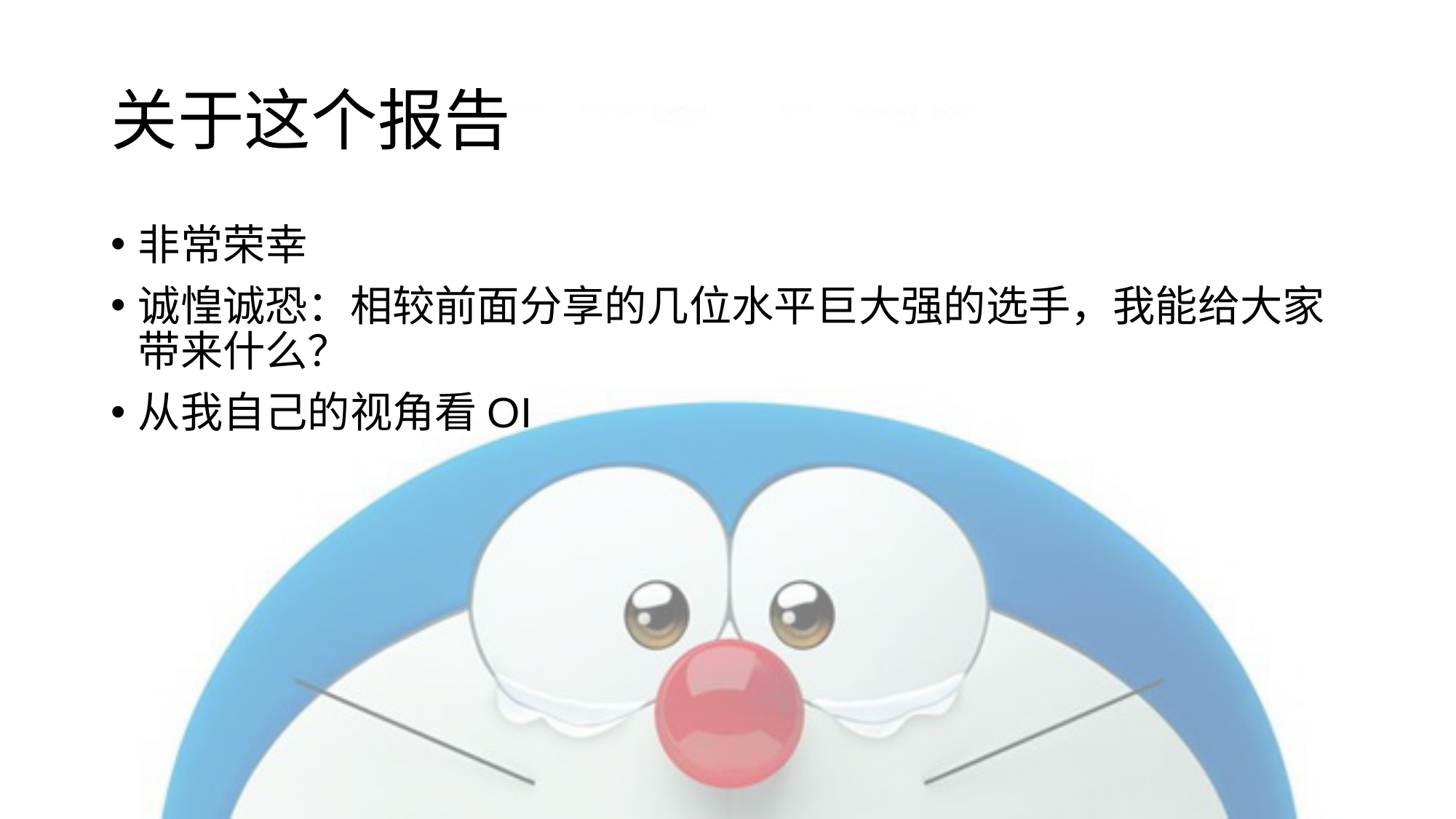

# 关于这个报告
非常荣幸
诚惶诚恐：相较前面分享的几位水平巨大强的选手，我能给大家带来什么？
从我自己的视角看OI